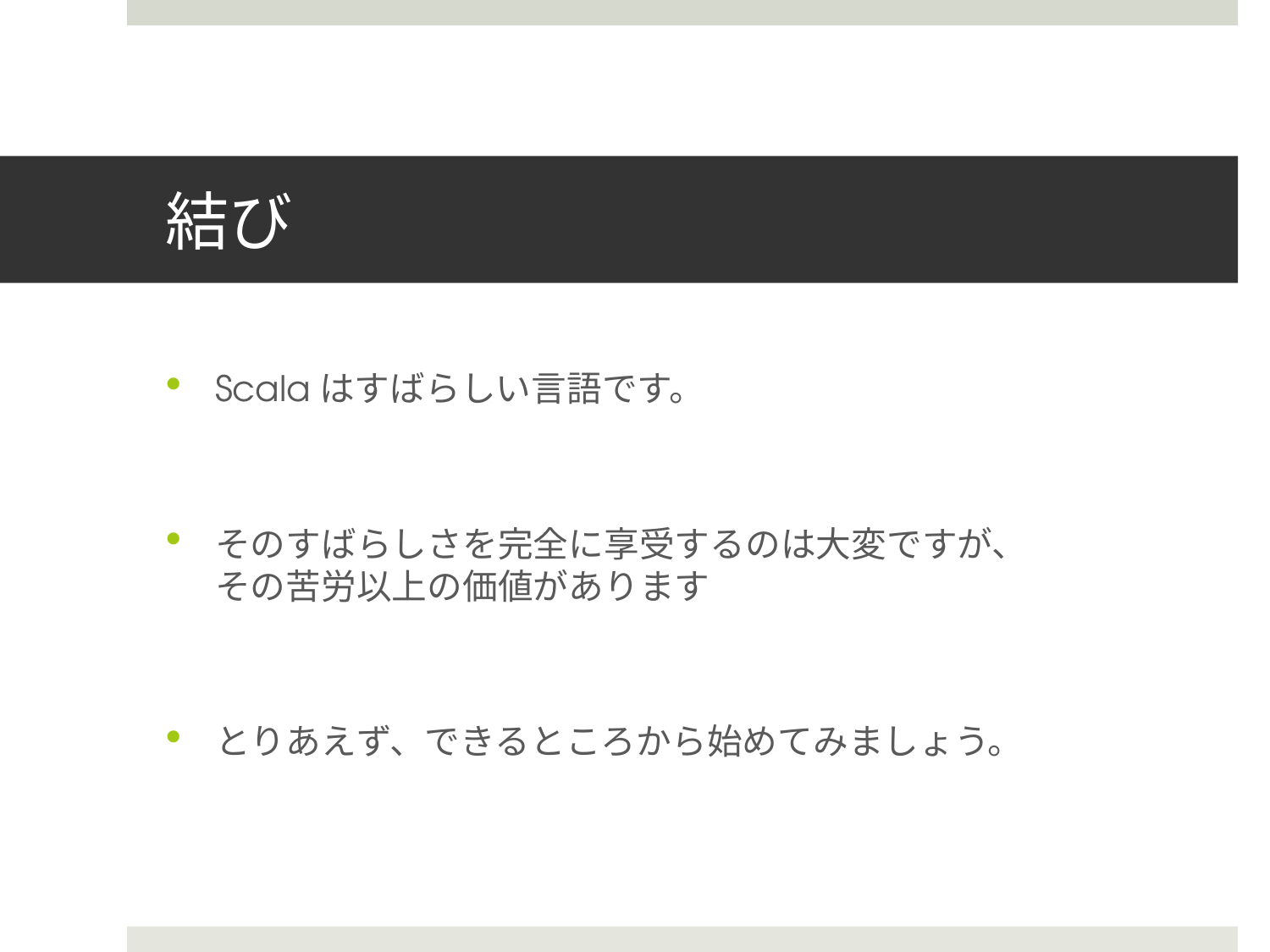

# 結び
Scalaはすばらしい言語です。

そのすばらしさを完全に享受するのは大変ですが、
その苦労以上の価値があります

とりあえず、できるところから始めてみましょう。